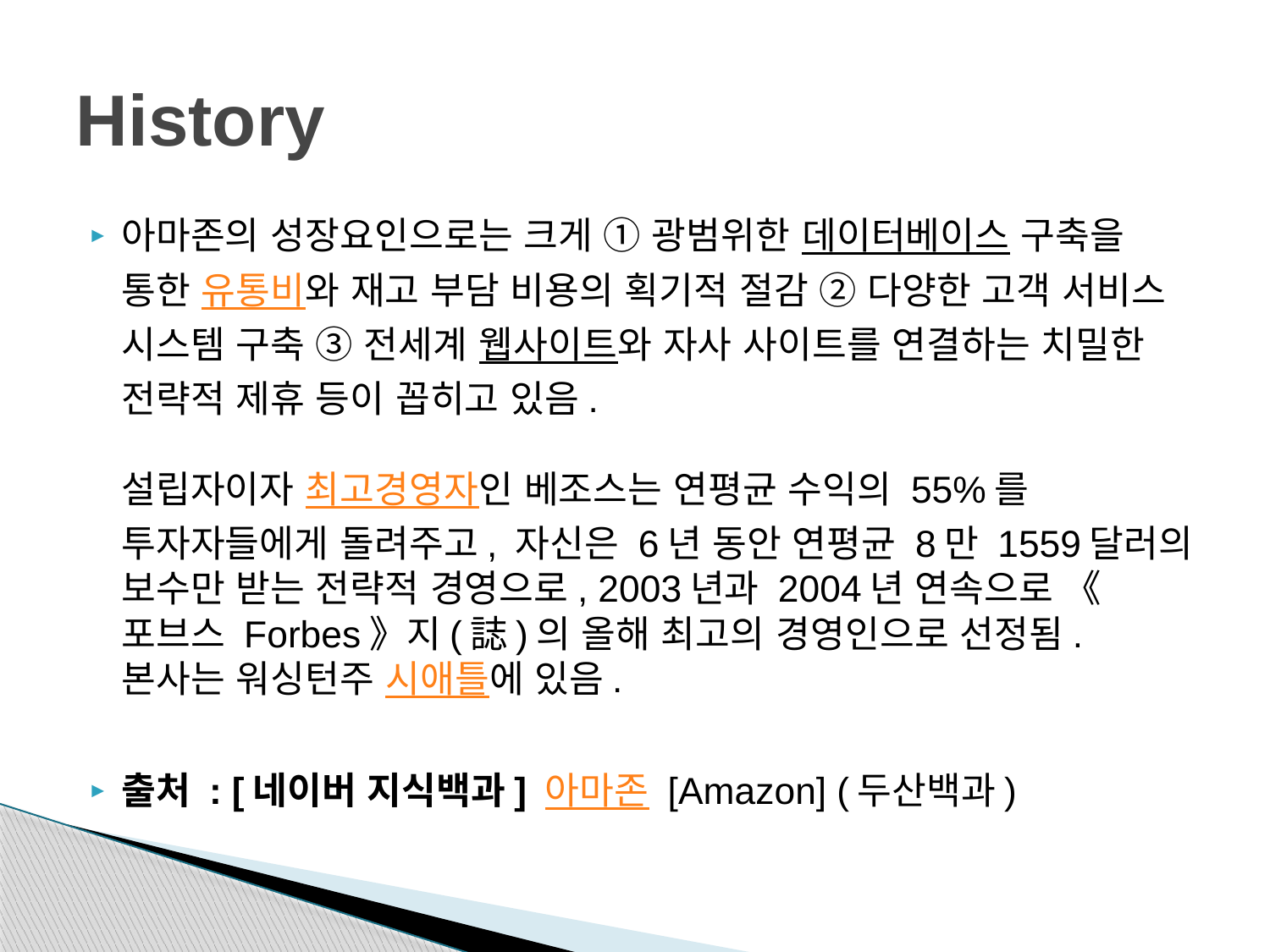

# History
아마존의 성장요인으로는 크게 ① 광범위한 데이터베이스 구축을 통한 유통비와 재고 부담 비용의 획기적 절감 ② 다양한 고객 서비스 시스템 구축 ③ 전세계 웹사이트와 자사 사이트를 연결하는 치밀한 전략적 제휴 등이 꼽히고 있음.
설립자이자 최고경영자인 베조스는 연평균 수익의 55%를 투자자들에게 돌려주고, 자신은 6년 동안 연평균 8만 1559달러의 보수만 받는 전략적 경영으로, 2003년과 2004년 연속으로 《포브스 Forbes》지(誌)의 올해 최고의 경영인으로 선정됨. 본사는 워싱턴주 시애틀에 있음.

출처 : [네이버 지식백과] 아마존 [Amazon] (두산백과)